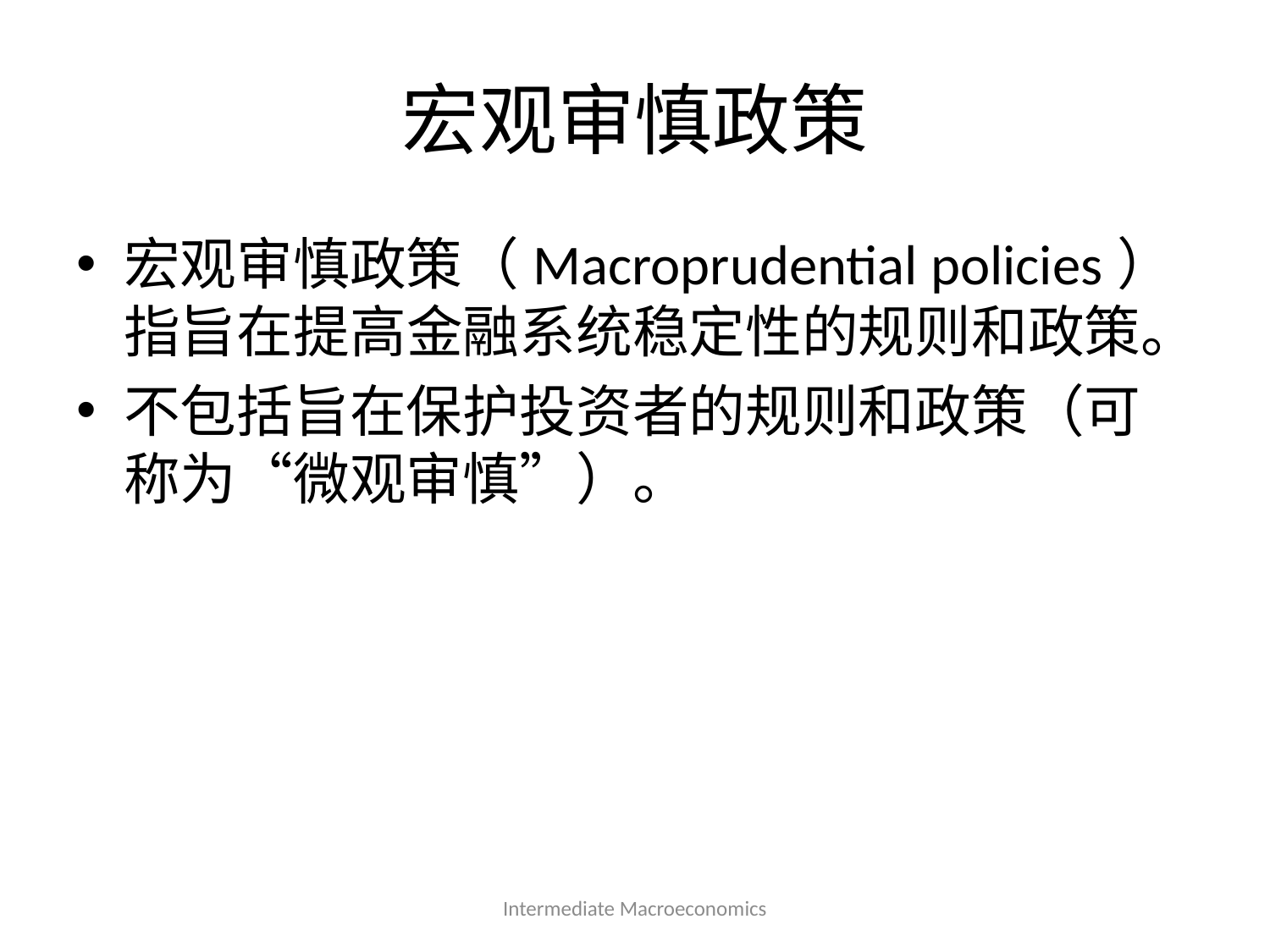

# 宏观审慎政策
宏观审慎政策（Macroprudential policies） 指旨在提高金融系统稳定性的规则和政策。
不包括旨在保护投资者的规则和政策（可称为“微观审慎”）。
Intermediate Macroeconomics